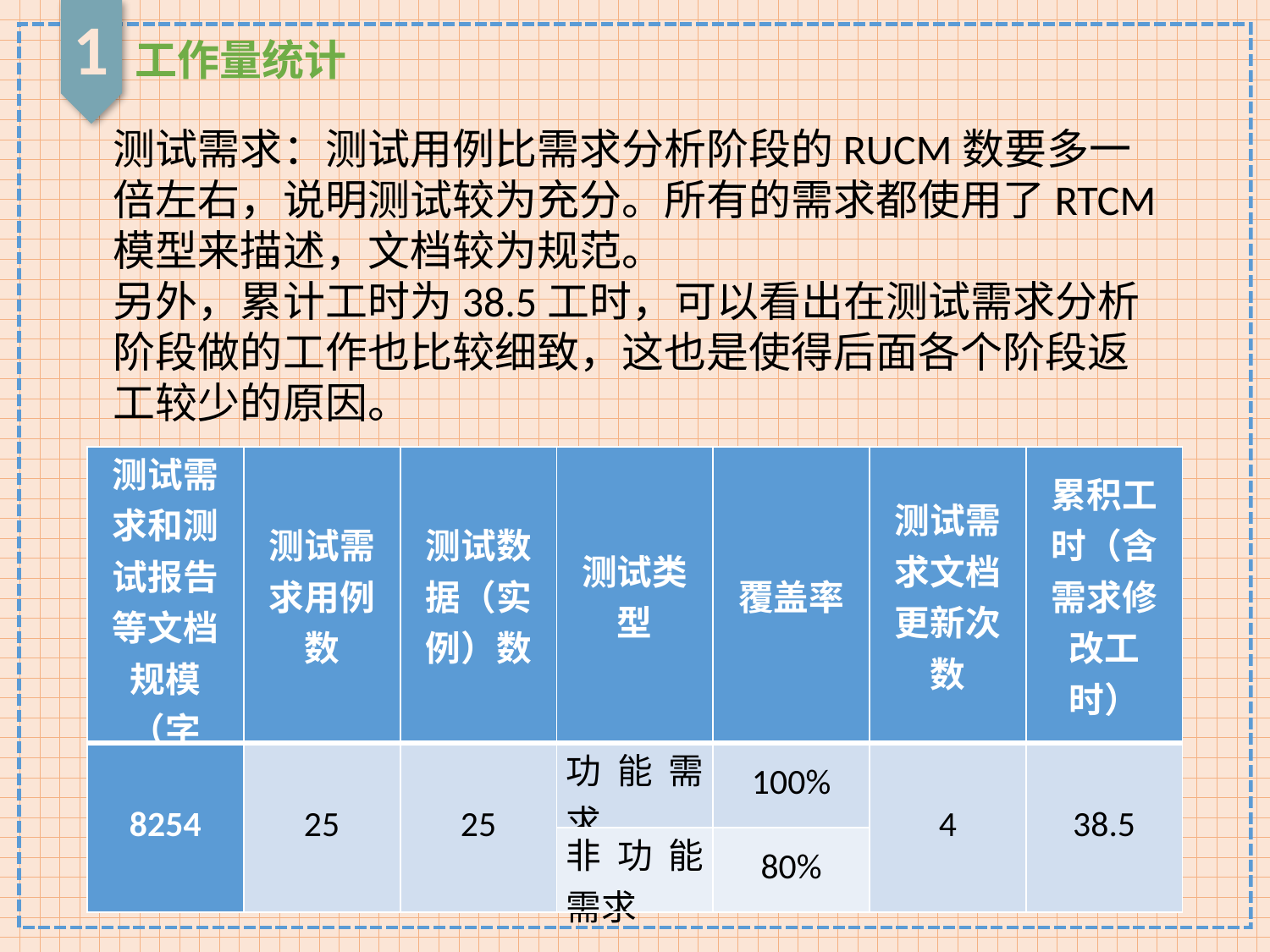

1
工作量统计
测试需求：测试用例比需求分析阶段的RUCM数要多一倍左右，说明测试较为充分。所有的需求都使用了RTCM模型来描述，文档较为规范。
另外，累计工时为38.5工时，可以看出在测试需求分析阶段做的工作也比较细致，这也是使得后面各个阶段返工较少的原因。

| 测试需求和测试报告等文档规模（字数） | 测试需求用例数 | 测试数据（实例）数 | 测试类型 | 覆盖率 | 测试需求文档更新次数 | 累积工时（含需求修改工时） |
| --- | --- | --- | --- | --- | --- | --- |
| 8254 | 25 | 25 | 功能需求 | 100% | 4 | 38.5 |
|  |  |  | 非功能需求 | 80% |  |  |